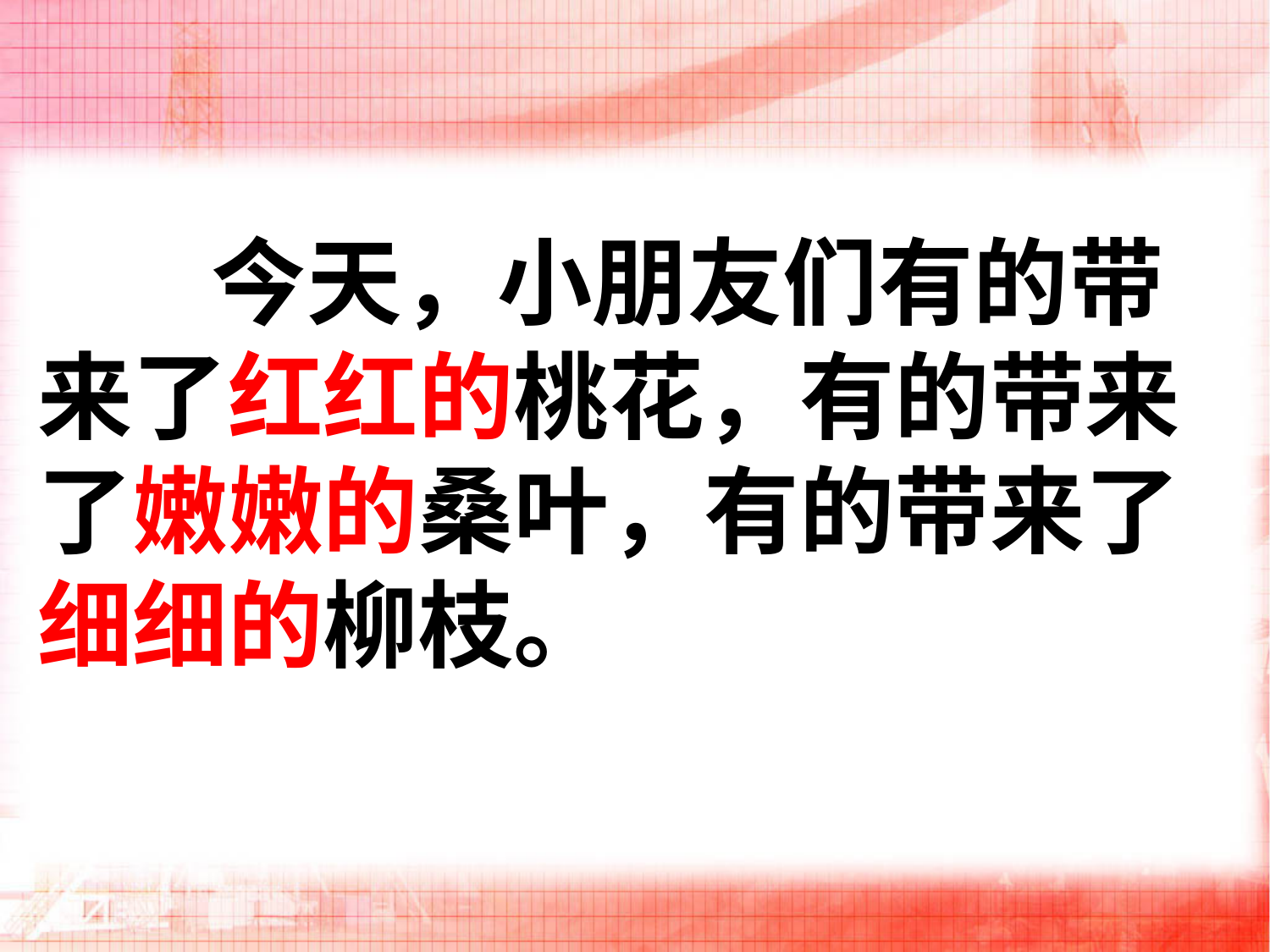

今天，小朋友们有的带来了红红的桃花，有的带来了嫩嫩的桑叶，有的带来了细细的柳枝。